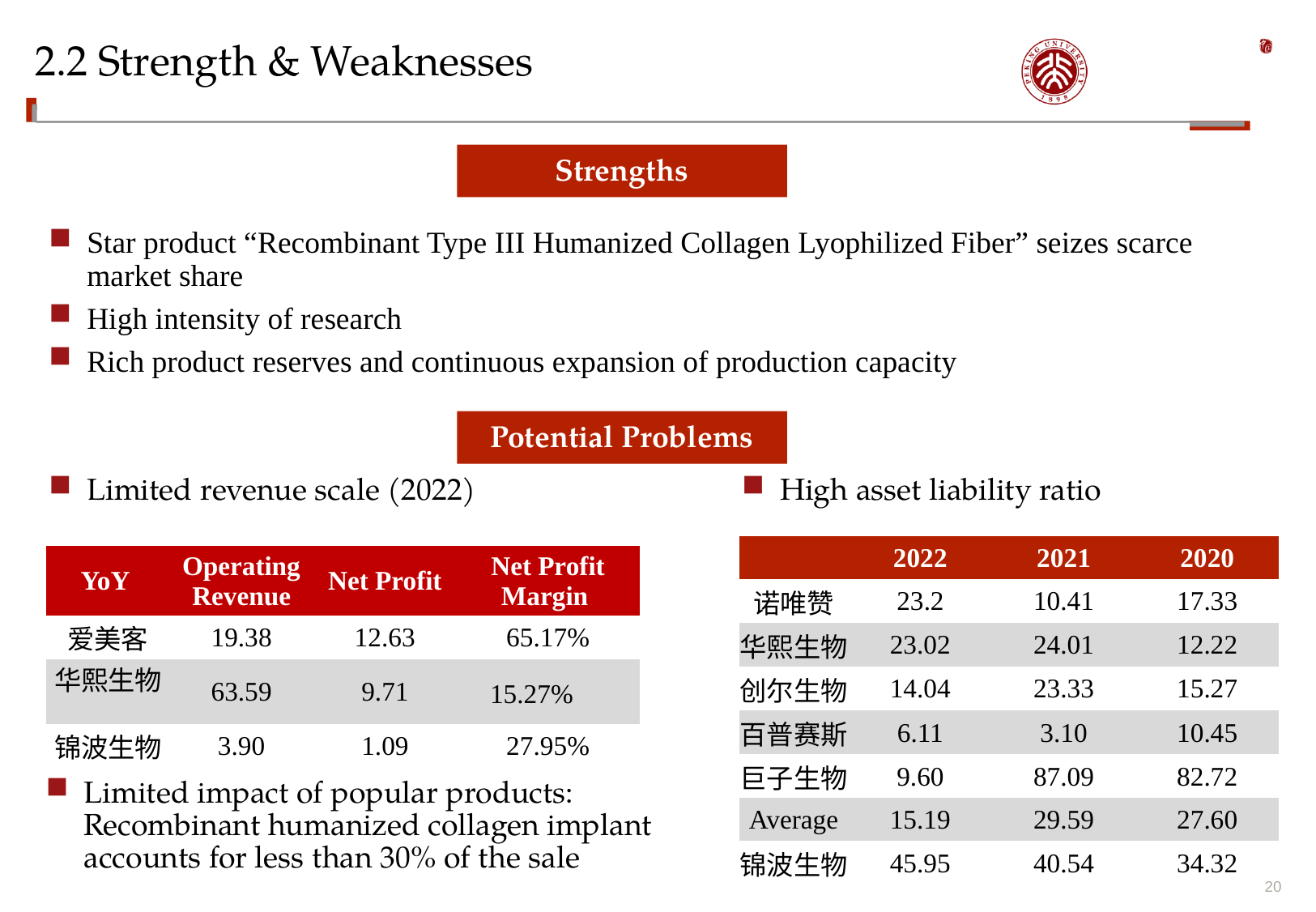

# 2.2 Strength & Weaknesses
Strengths
Star product “Recombinant Type III Humanized Collagen Lyophilized Fiber” seizes scarce market share
High intensity of research
Rich product reserves and continuous expansion of production capacity
Potential Problems
Limited revenue scale (2022)
High asset liability ratio
|  | 2022 | 2021 | 2020 |
| --- | --- | --- | --- |
| 诺唯赞 | 23.2 | 10.41 | 17.33 |
| 华熙生物 | 23.02 | 24.01 | 12.22 |
| 创尔生物 | 14.04 | 23.33 | 15.27 |
| 百普赛斯 | 6.11 | 3.10 | 10.45 |
| 巨子生物 | 9.60 | 87.09 | 82.72 |
| Average | 15.19 | 29.59 | 27.60 |
| 锦波生物 | 45.95 | 40.54 | 34.32 |
| YoY | Operating Revenue | Net Profit | Net Profit Margin |
| --- | --- | --- | --- |
| 爱美客 | 19.38 | 12.63 | 65.17% |
| 华熙生物 | 63.59 | 9.71 | 15.27% |
| 锦波生物 | 3.90 | 1.09 | 27.95% |
Limited impact of popular products: Recombinant humanized collagen implant accounts for less than 30% of the sale